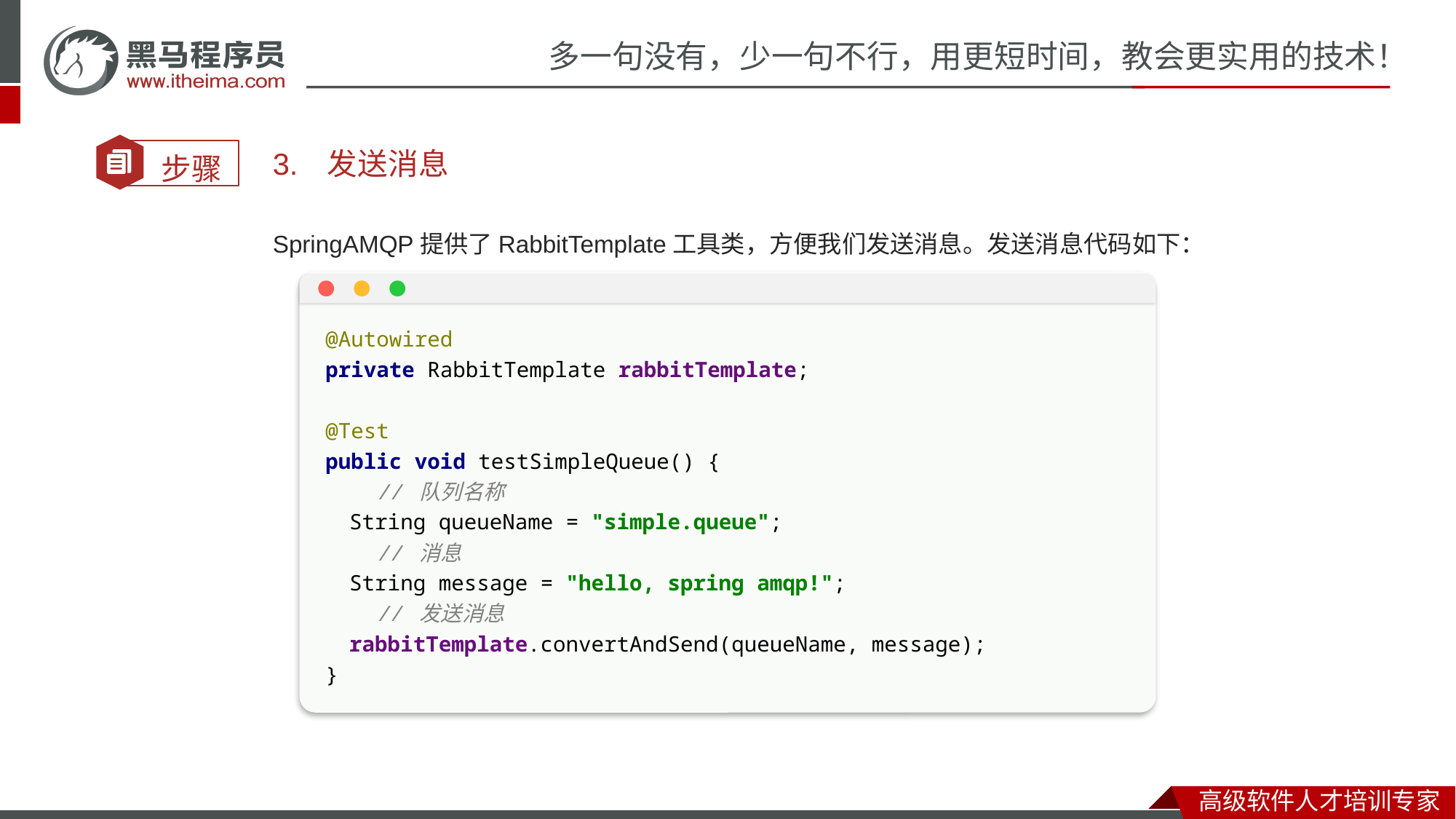

发送消息
SpringAMQP提供了RabbitTemplate工具类，方便我们发送消息。发送消息代码如下：

@Autowired
private RabbitTemplate rabbitTemplate;
@Test
public void testSimpleQueue() {
    // 队列名称
    String queueName = "simple.queue";
    // 消息
    String message = "hello, spring amqp!";
    // 发送消息
    rabbitTemplate.convertAndSend(queueName, message);
}